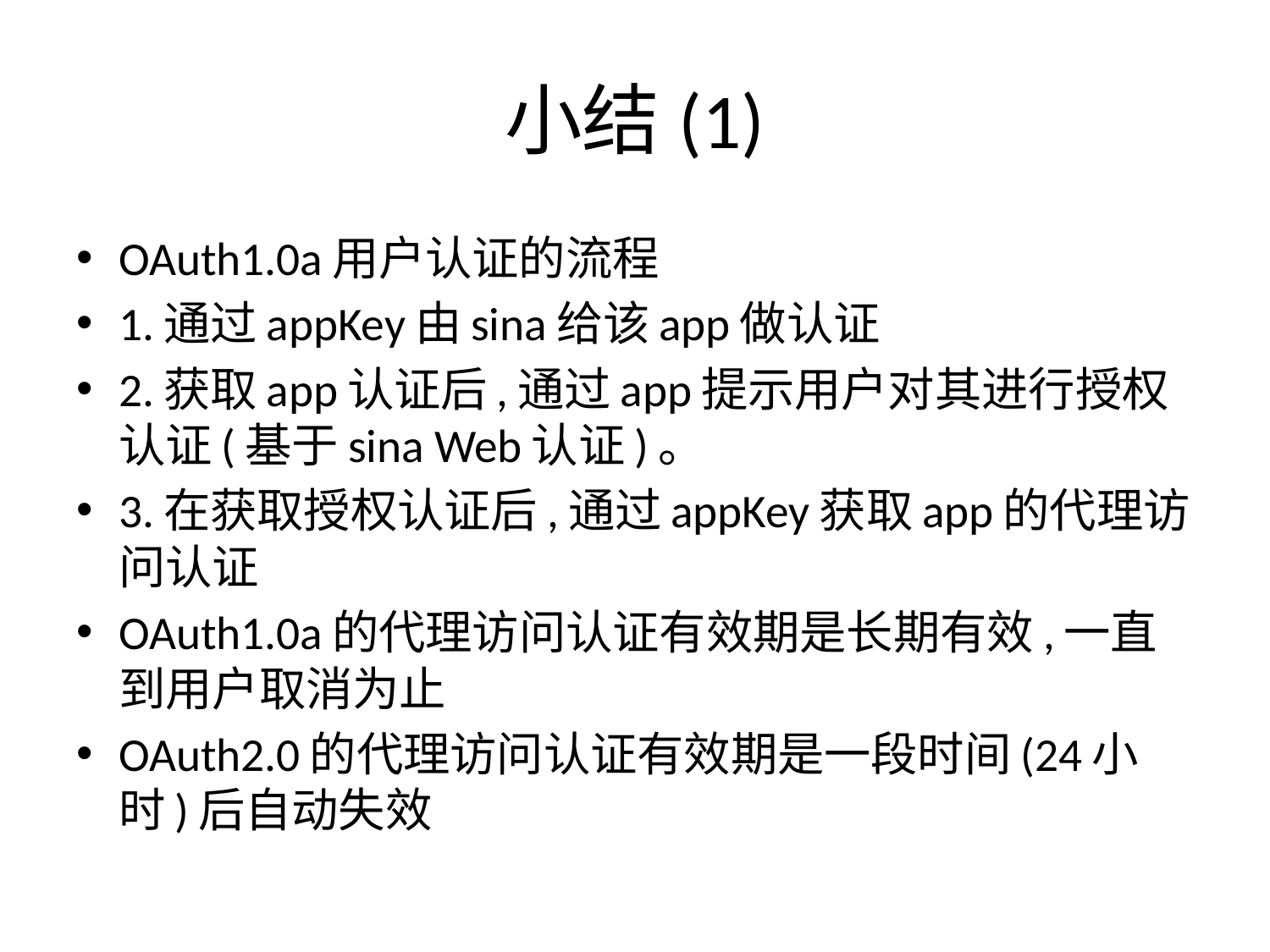

# 小结(1)
OAuth1.0a用户认证的流程
1.通过appKey由sina给该app做认证
2.获取app认证后,通过app提示用户对其进行授权认证(基于sina Web认证)。
3.在获取授权认证后,通过appKey获取app的代理访问认证
OAuth1.0a的代理访问认证有效期是长期有效,一直到用户取消为止
OAuth2.0的代理访问认证有效期是一段时间(24小时)后自动失效